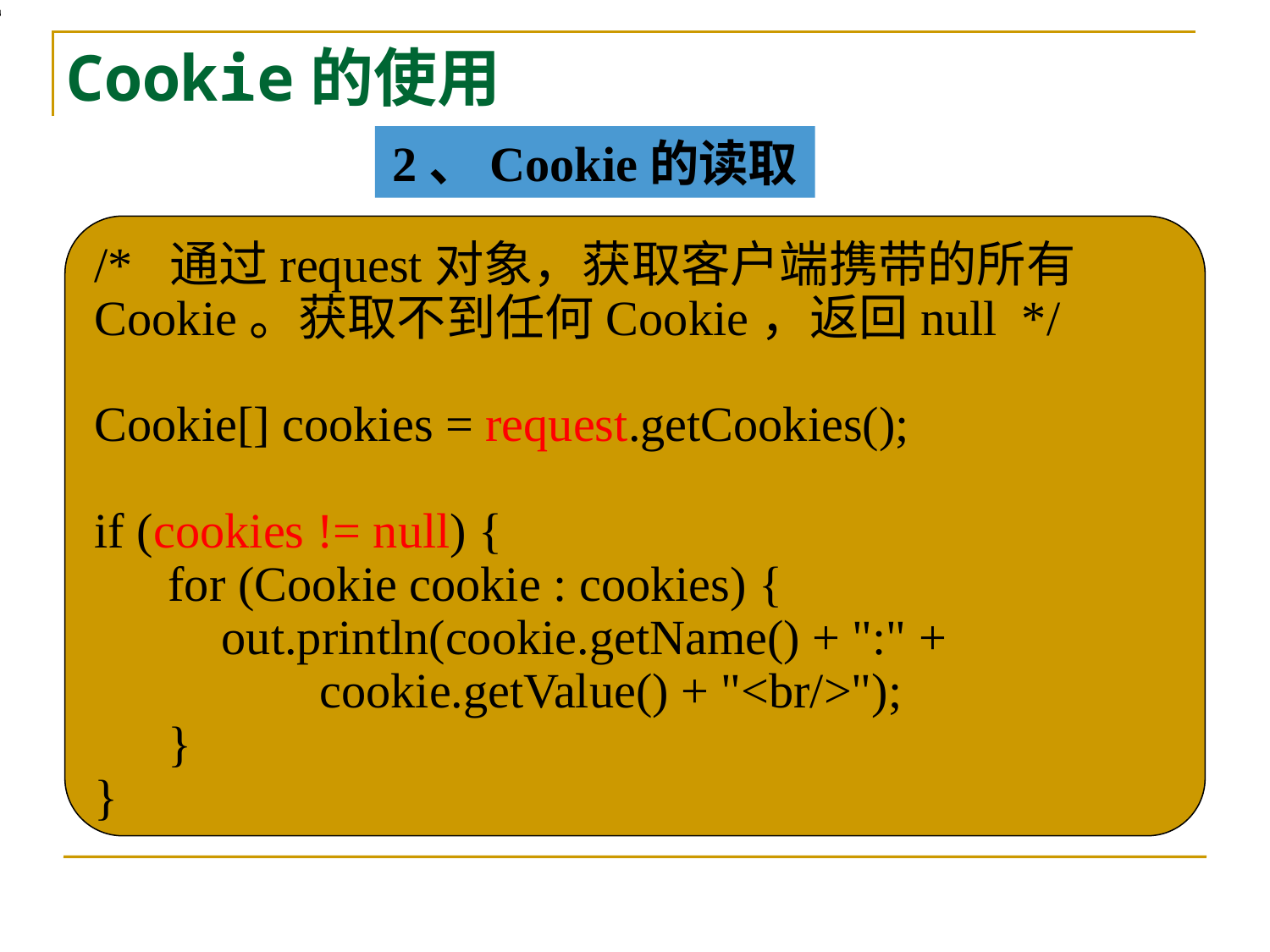

# Cookie的使用

2、Cookie的读取
/*  通过request对象，获取客户端携带的所有Cookie。获取不到任何Cookie，返回null  */

Cookie[] cookies = request.getCookies();

if (cookies != null) {
      for (Cookie cookie : cookies) {
	out.println(cookie.getName() + ":" +
	        cookie.getValue() + "<br/>");
      }
}